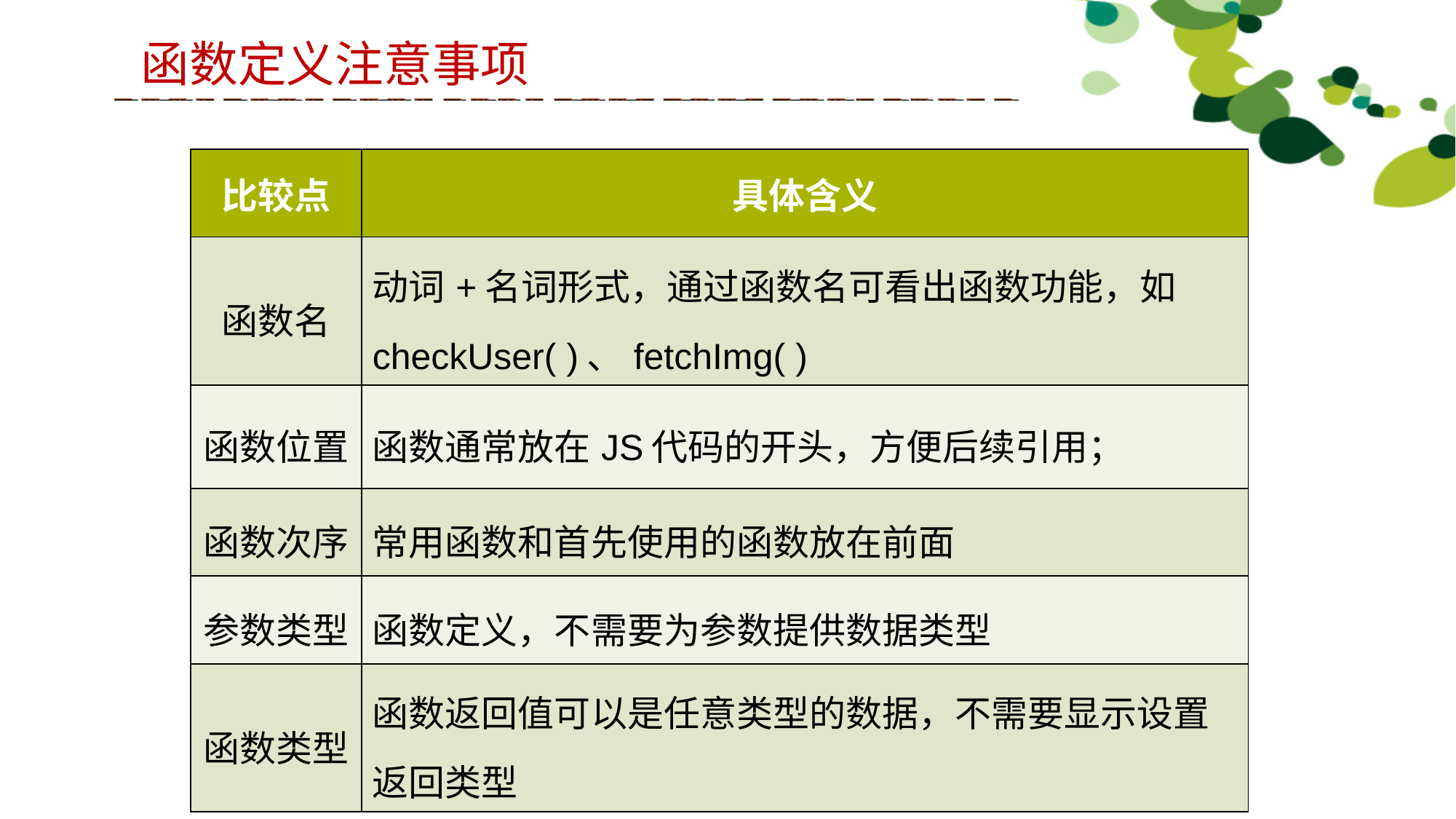

函数定义注意事项
| 比较点 | 具体含义 |
| --- | --- |
| 函数名 | 动词+名词形式，通过函数名可看出函数功能，如checkUser( )、fetchImg( ) |
| 函数位置 | 函数通常放在JS代码的开头，方便后续引用； |
| 函数次序 | 常用函数和首先使用的函数放在前面 |
| 参数类型 | 函数定义，不需要为参数提供数据类型 |
| 函数类型 | 函数返回值可以是任意类型的数据，不需要显示设置返回类型 |